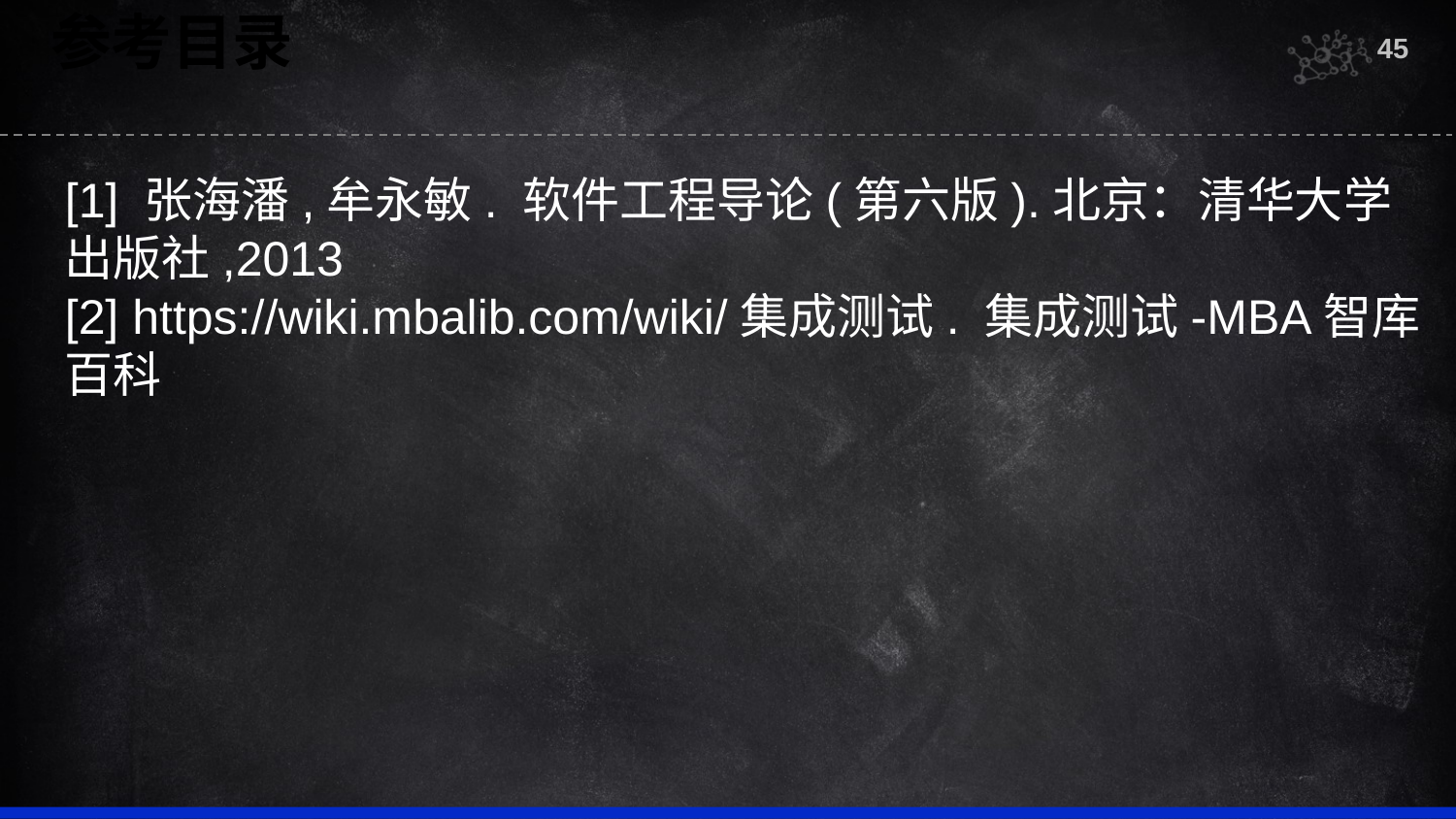

参考目录
45

[1] 张海潘,牟永敏. 软件工程导论(第六版).北京：清华大学出版社,2013
[2] https://wiki.mbalib.com/wiki/集成测试. 集成测试-MBA智库百科